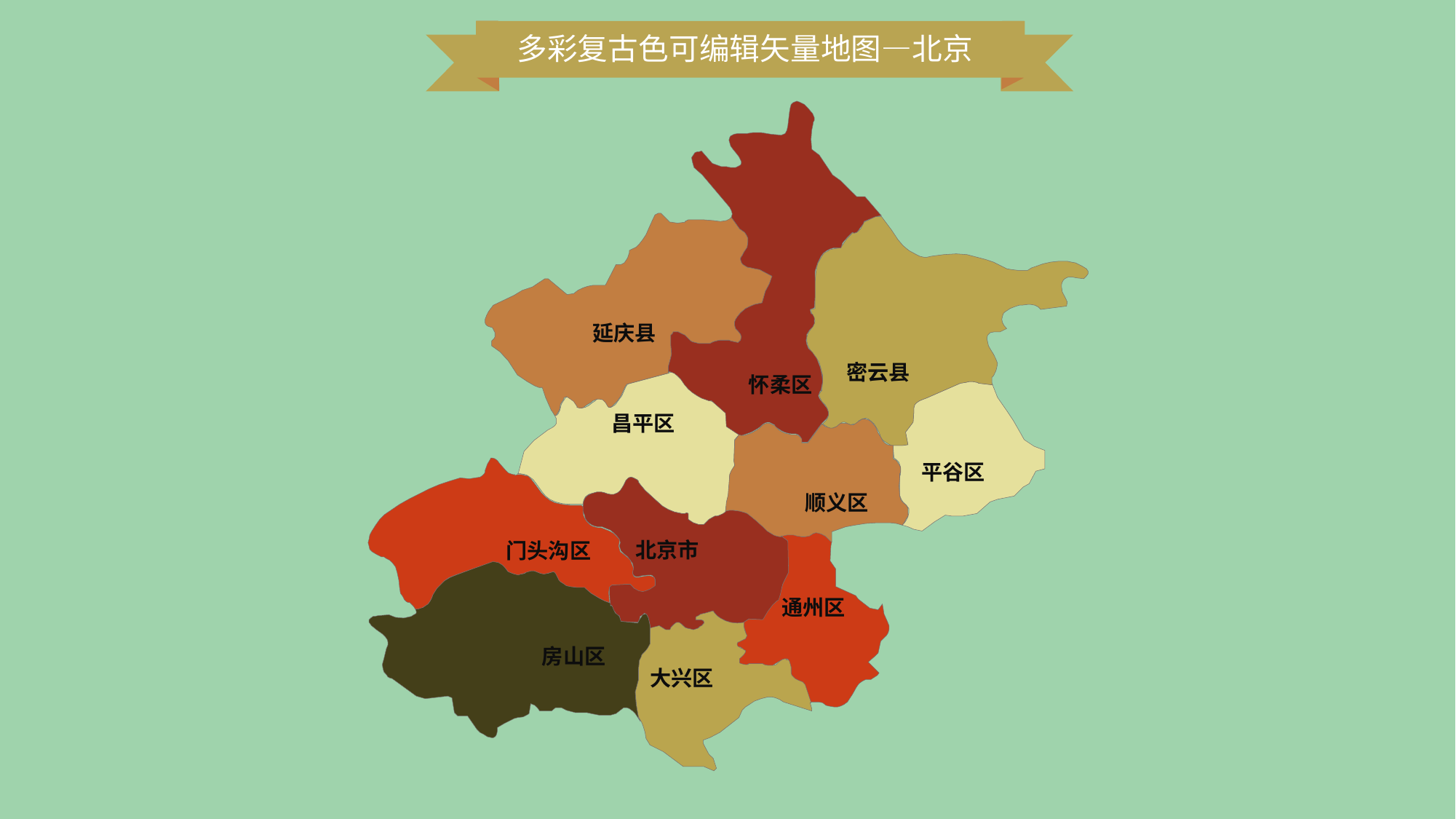

多彩复古色可编辑矢量地图—北京

延庆县
密云县
怀柔区

昌平区

平谷区

顺义区
北京市
门头沟区

通州区

房山区
大兴区